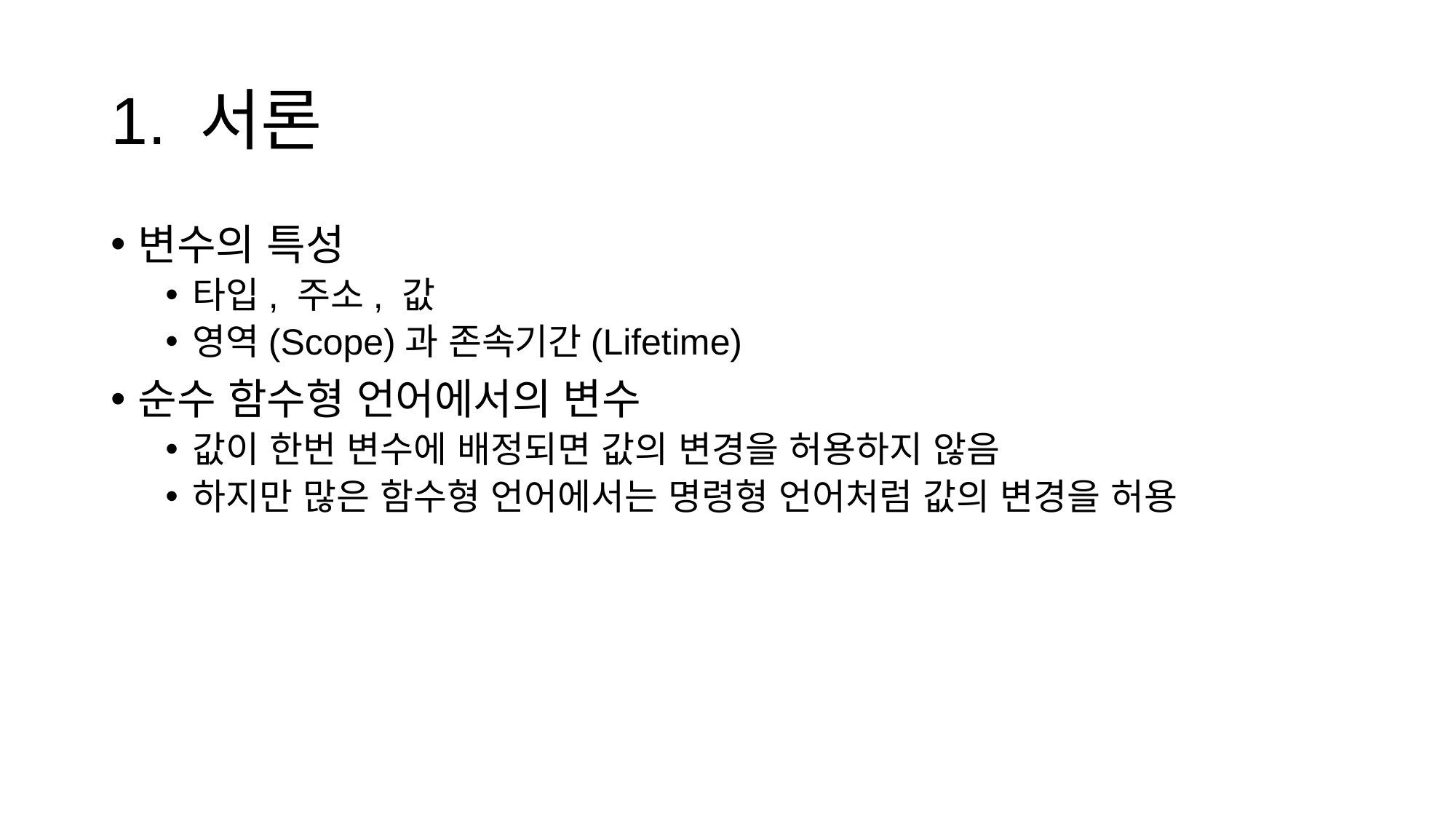

# 서론
변수의 특성
타입, 주소, 값
영역(Scope)과 존속기간(Lifetime)
순수 함수형 언어에서의 변수
값이 한번 변수에 배정되면 값의 변경을 허용하지 않음
하지만 많은 함수형 언어에서는 명령형 언어처럼 값의 변경을 허용